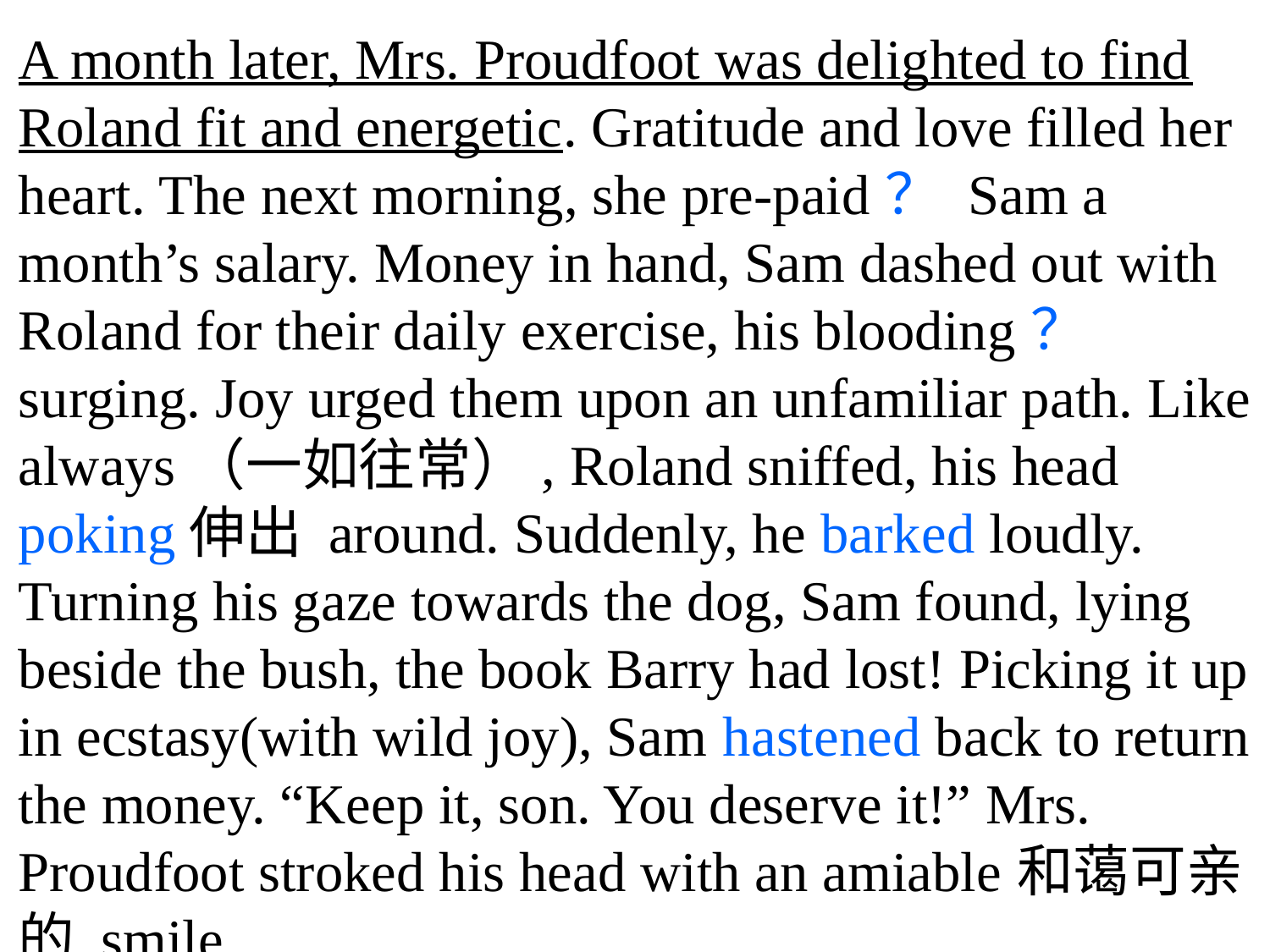

A month later, Mrs. Proudfoot was delighted to find Roland fit and energetic. Gratitude and love filled her heart. The next morning, she pre-paid？ Sam a month’s salary. Money in hand, Sam dashed out with Roland for their daily exercise, his blooding？ surging. Joy urged them upon an unfamiliar path. Like always（一如往常）, Roland sniffed, his head poking伸出 around. Suddenly, he barked loudly. Turning his gaze towards the dog, Sam found, lying beside the bush, the book Barry had lost! Picking it up in ecstasy(with wild joy), Sam hastened back to return the money. “Keep it, son. You deserve it!” Mrs. Proudfoot stroked his head with an amiable和蔼可亲的 smile.